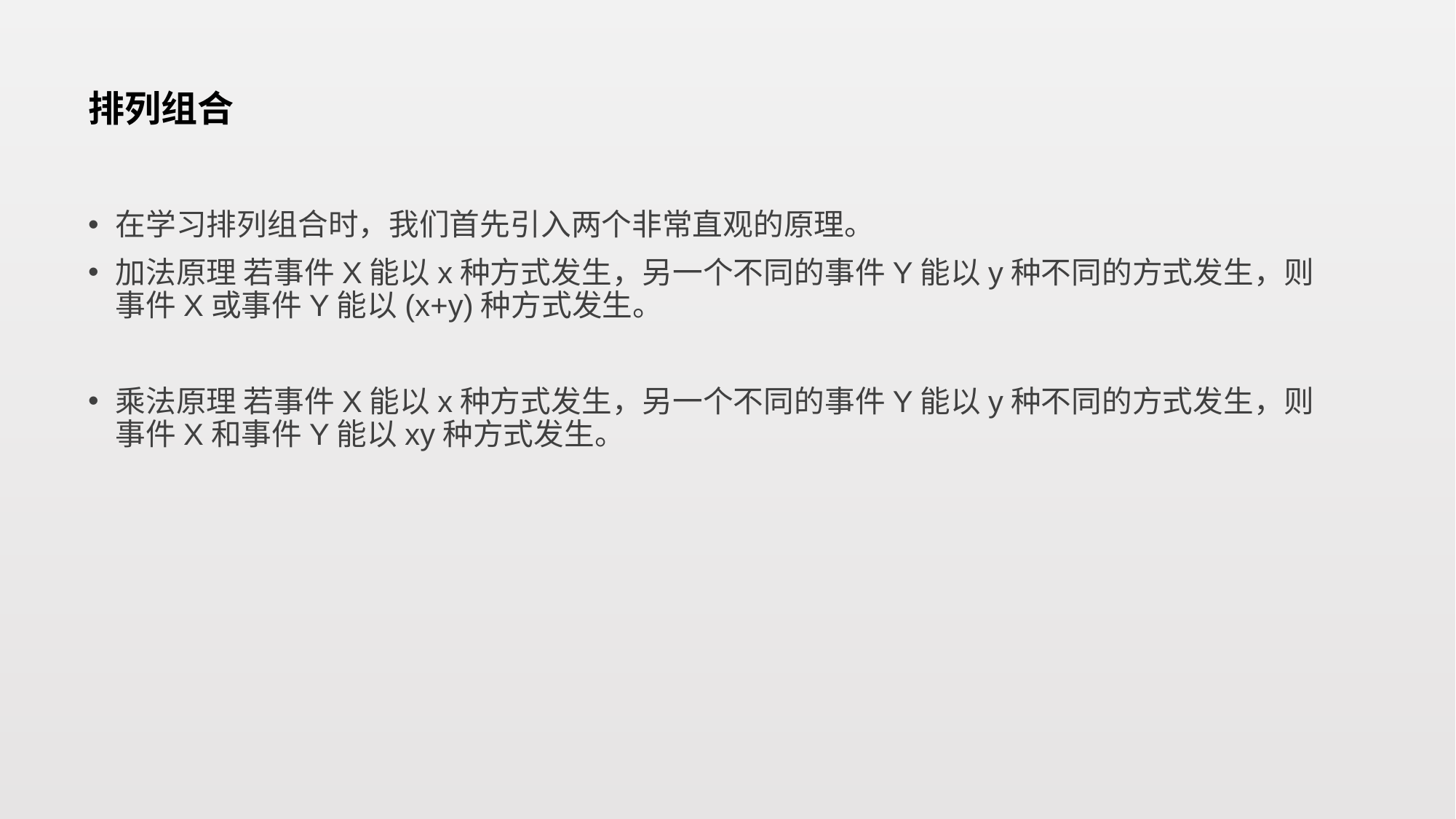

# 排列组合
在学习排列组合时，我们首先引入两个非常直观的原理。
加法原理 若事件X能以x种方式发生，另一个不同的事件Y能以y种不同的方式发生，则事件X或事件Y能以(x+y)种方式发生。

乘法原理 若事件X能以x种方式发生，另一个不同的事件Y能以y种不同的方式发生，则事件X和事件Y能以xy种方式发生。